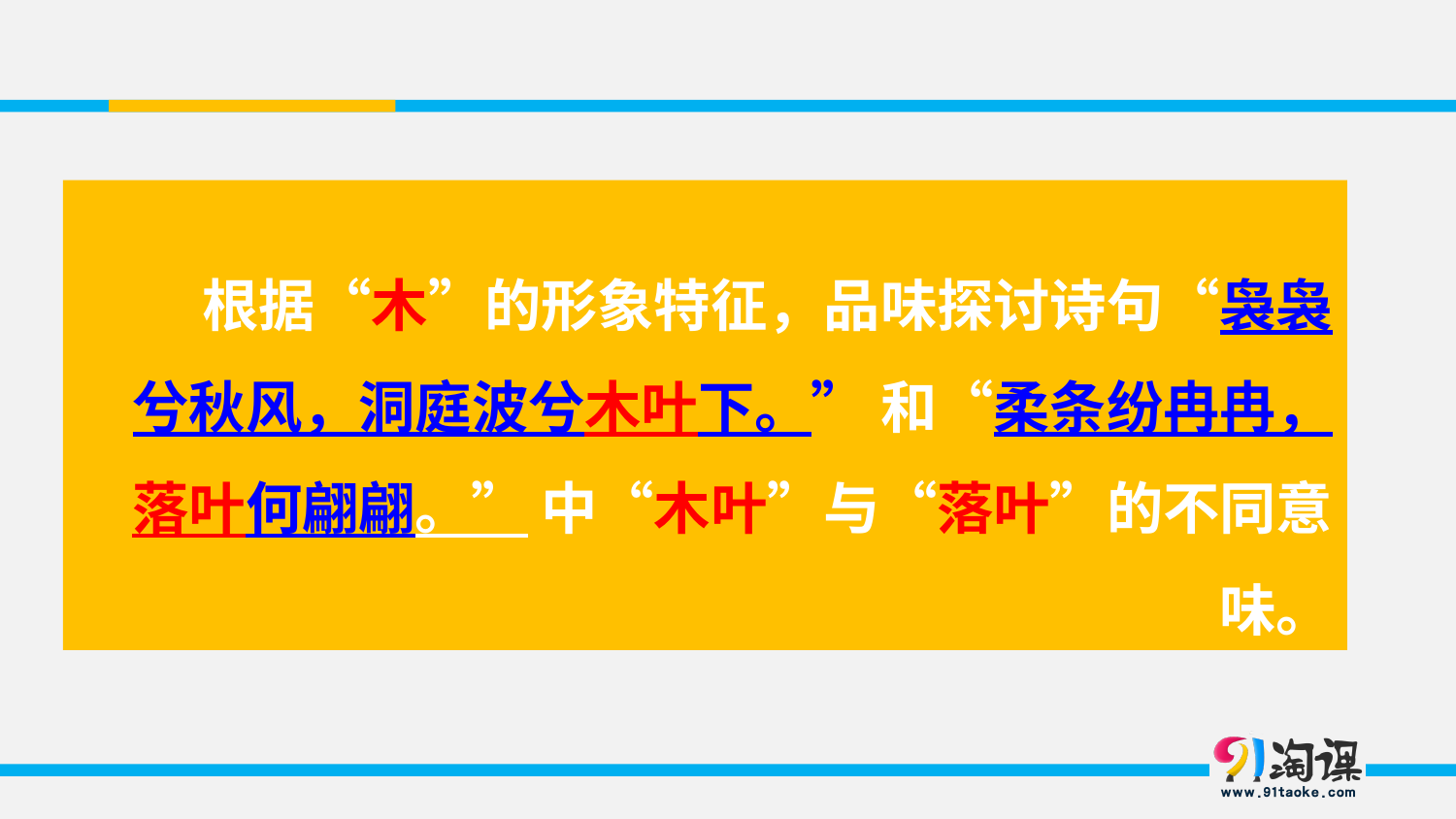

根据“木”的形象特征，品味探讨诗句“袅袅兮秋风，洞庭波兮木叶下。” 和“柔条纷冉冉，落叶何翩翩。” 中“木叶”与“落叶”的不同意味。